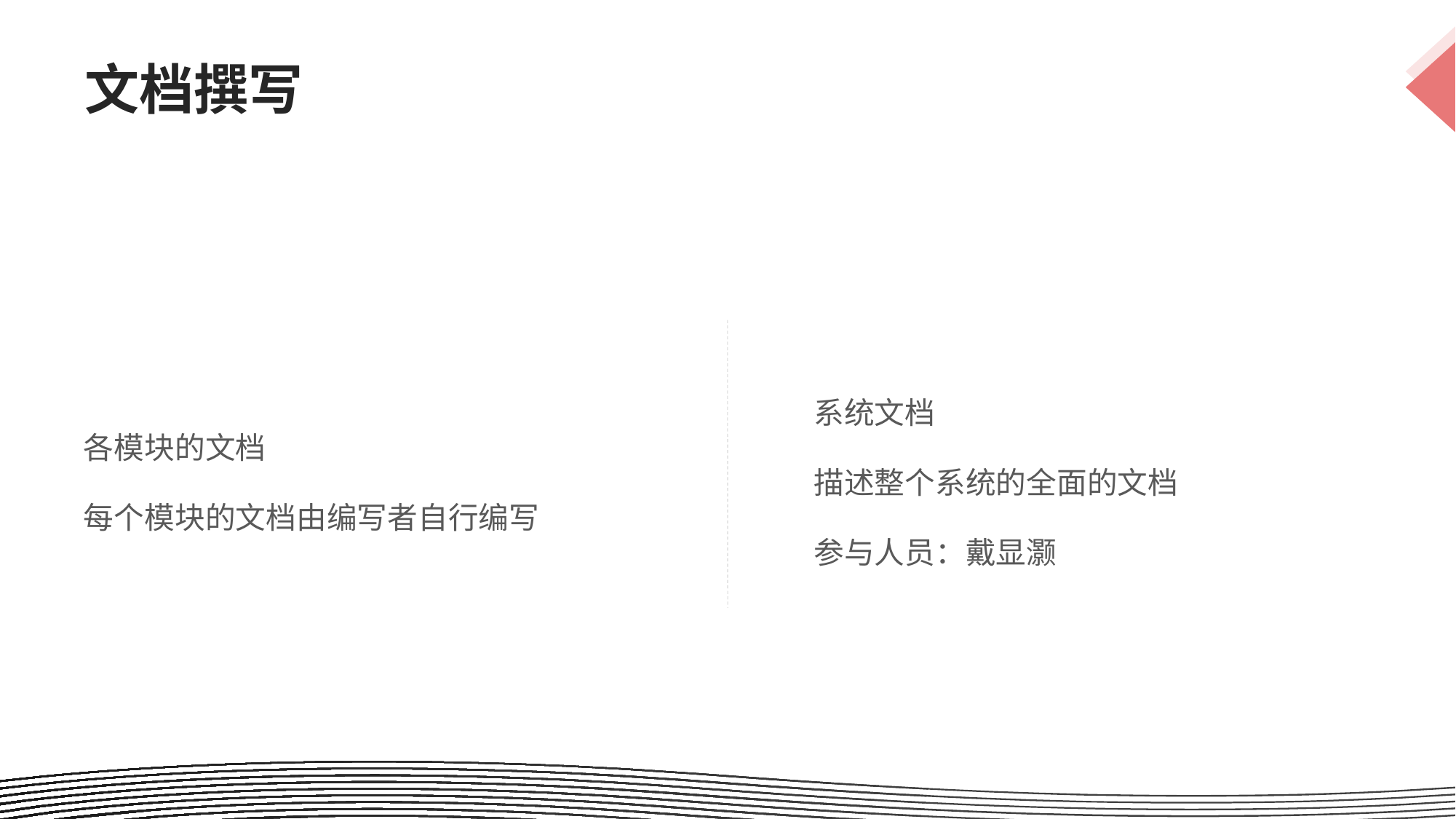

文档撰写
各模块的文档
每个模块的文档由编写者自行编写
系统文档
描述整个系统的全面的文档
参与人员：戴显灏